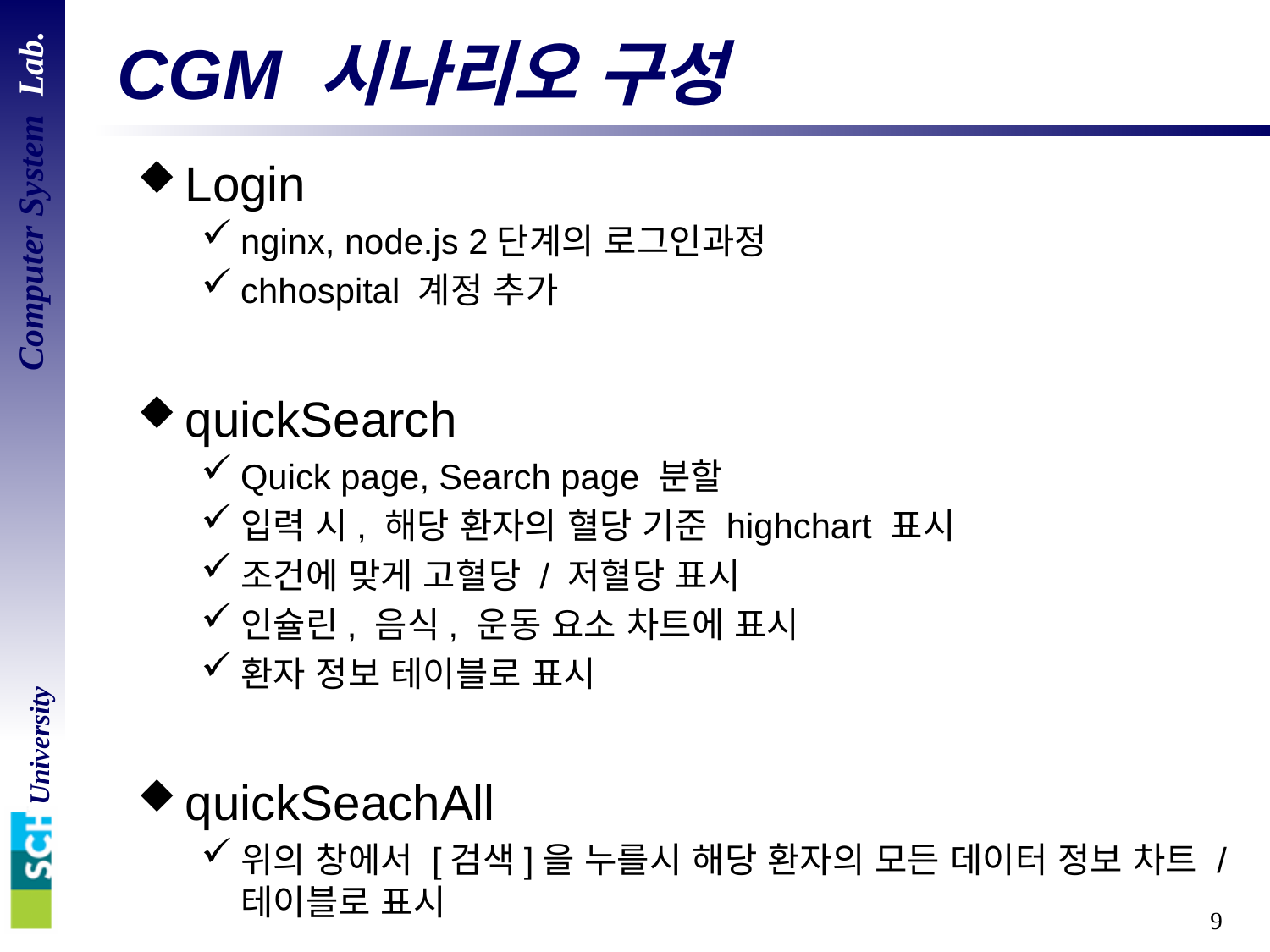

# CGM 시나리오 구성
Login
nginx, node.js 2단계의 로그인과정
chhospital 계정 추가

quickSearch
Quick page, Search page 분할
입력 시, 해당 환자의 혈당 기준 highchart 표시
조건에 맞게 고혈당 / 저혈당 표시
인슐린, 음식, 운동 요소 차트에 표시
환자 정보 테이블로 표시

quickSeachAll
위의 창에서 [검색]을 누를시 해당 환자의 모든 데이터 정보 차트 / 테이블로 표시